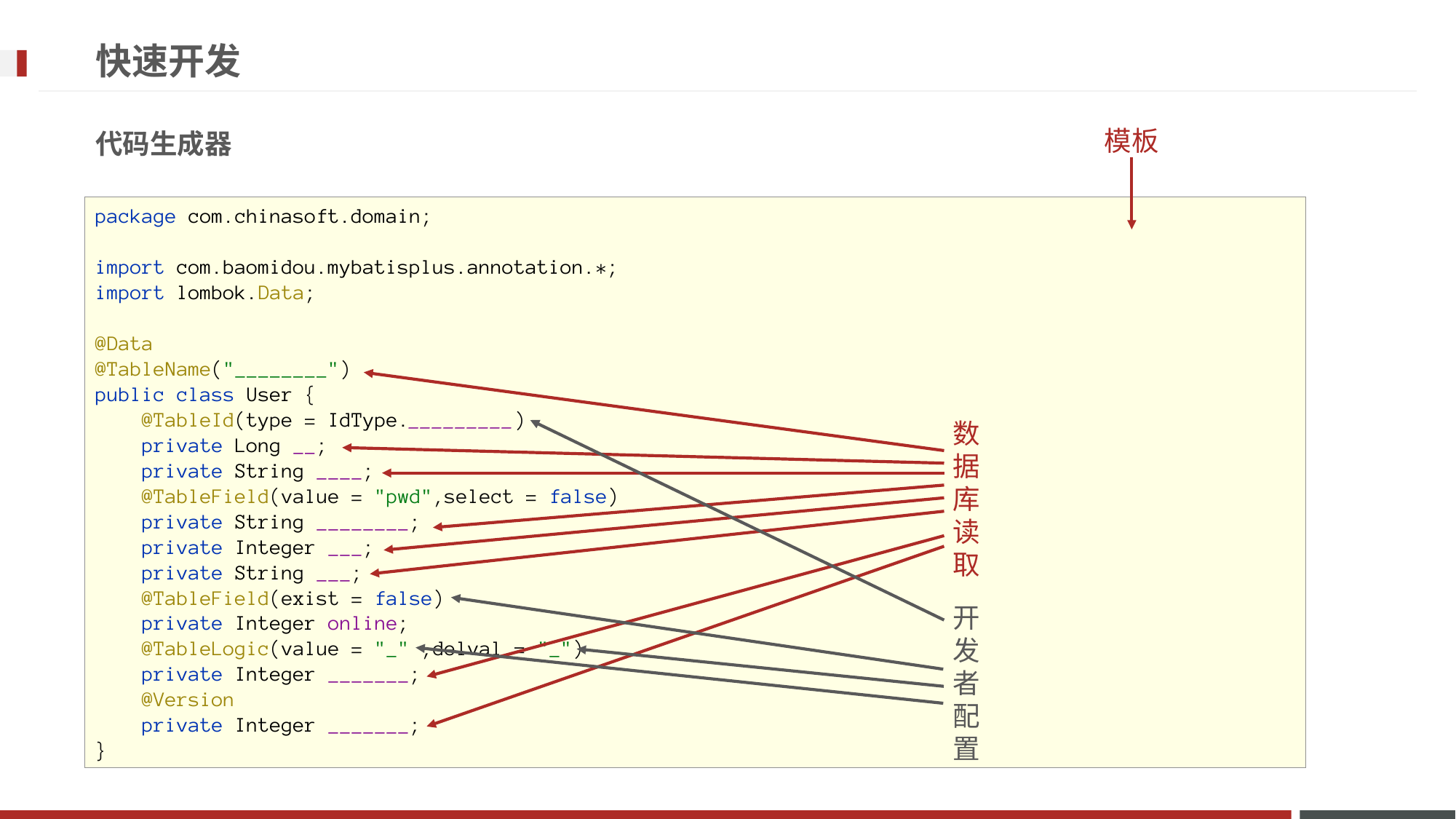

# 快速开发
代码生成器
模板
package com.chinasoft.domain;
import com.baomidou.mybatisplus.annotation.*;
import lombok.Data;
@Data
@TableName("tbl_user")
public class User {
    @TableId(type = IdType.ASSIGN_ID)
    private Long id;
    private String name;
    @TableField(value = "pwd",select = false)
    private String password;
    private Integer age;
    private String tel;
    @TableField(exist = false)
    private Integer online;
    @TableLogic(value = "0" ,delval = "1")
    private Integer deleted;
    @Version
    private Integer version;
}
package com.chinasoft.domain;
import com.baomidou.mybatisplus.annotation.*;
import lombok.Data;
@Data
@TableName("________")
public class User {
    @TableId(type = IdType.ASSIGN_ID)
    private Long __;
    private String ____;
    @TableField(value = "pwd",select = false)
    private String ________;
    private Integer ___;
    private String ___;
    @TableField(exist = false)
    private Integer online;
    @TableLogic(value = "0" ,delval = "1")
    private Integer _______;
    @Version
    private Integer _______;
}
package com.chinasoft.domain;
import com.baomidou.mybatisplus.annotation.*;
import lombok.Data;
@Data
@TableName("________")
public class User {
    @TableId(type = IdType._________)
    private Long __;
    private String ____;
    @TableField(value = "pwd",select = false)
    private String ________;
    private Integer ___;
    private String ___;
    @TableField(exist = false)
    private Integer online;
    @TableLogic(value = "_" ,delval = "_")
    private Integer _______;
    @Version
    private Integer _______;
}
数
据
库
读
取
开
发
者
配
置